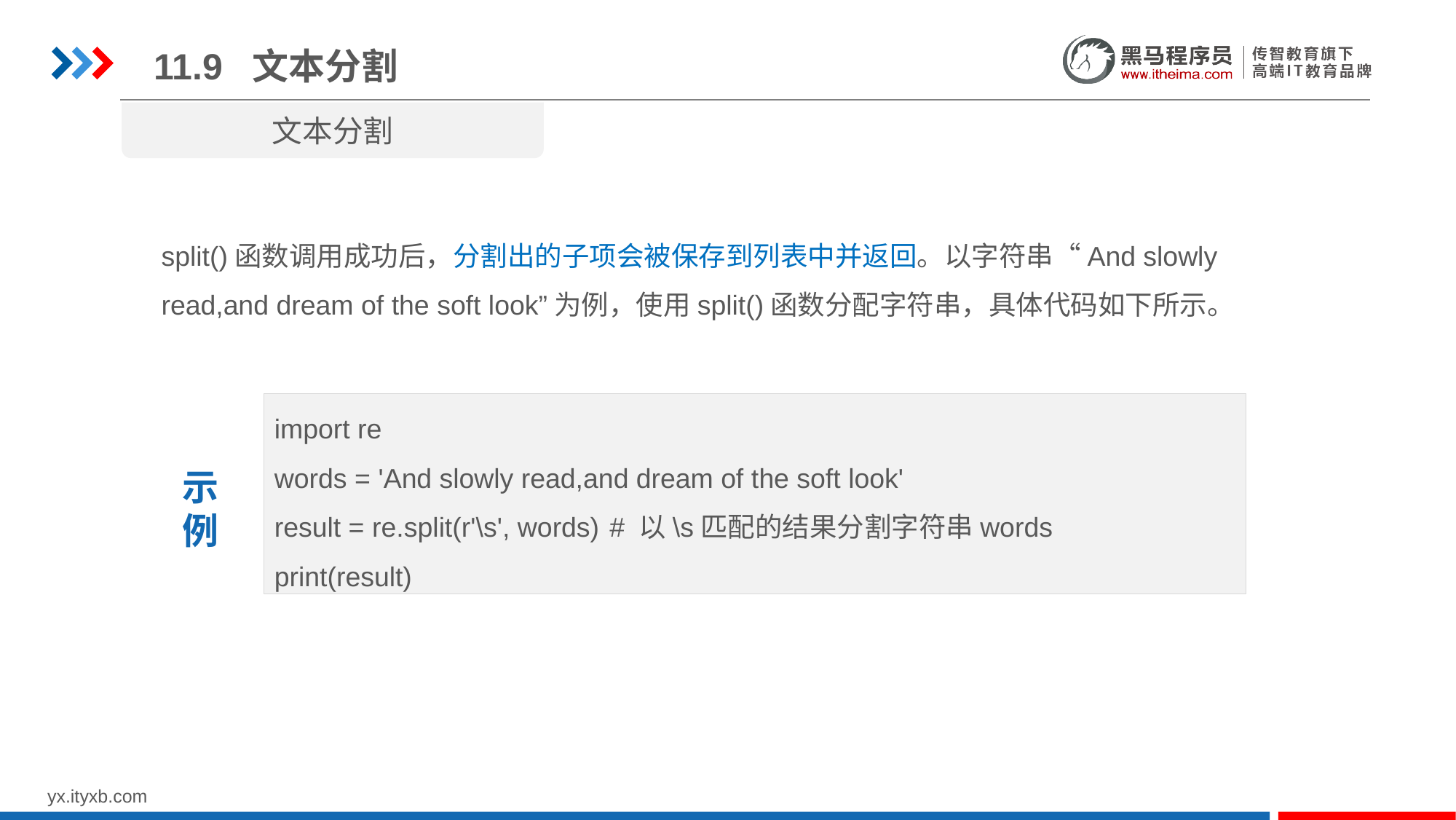

11.9  文本分割

文本分割
split()函数调用成功后，分割出的子项会被保存到列表中并返回。以字符串“And slowly read,and dream of the soft look”为例，使用split()函数分配字符串，具体代码如下所示。
import re
words = 'And slowly read,and dream of the soft look'
result = re.split(r'\s', words)	 # 以\s匹配的结果分割字符串words
print(result)
示
例